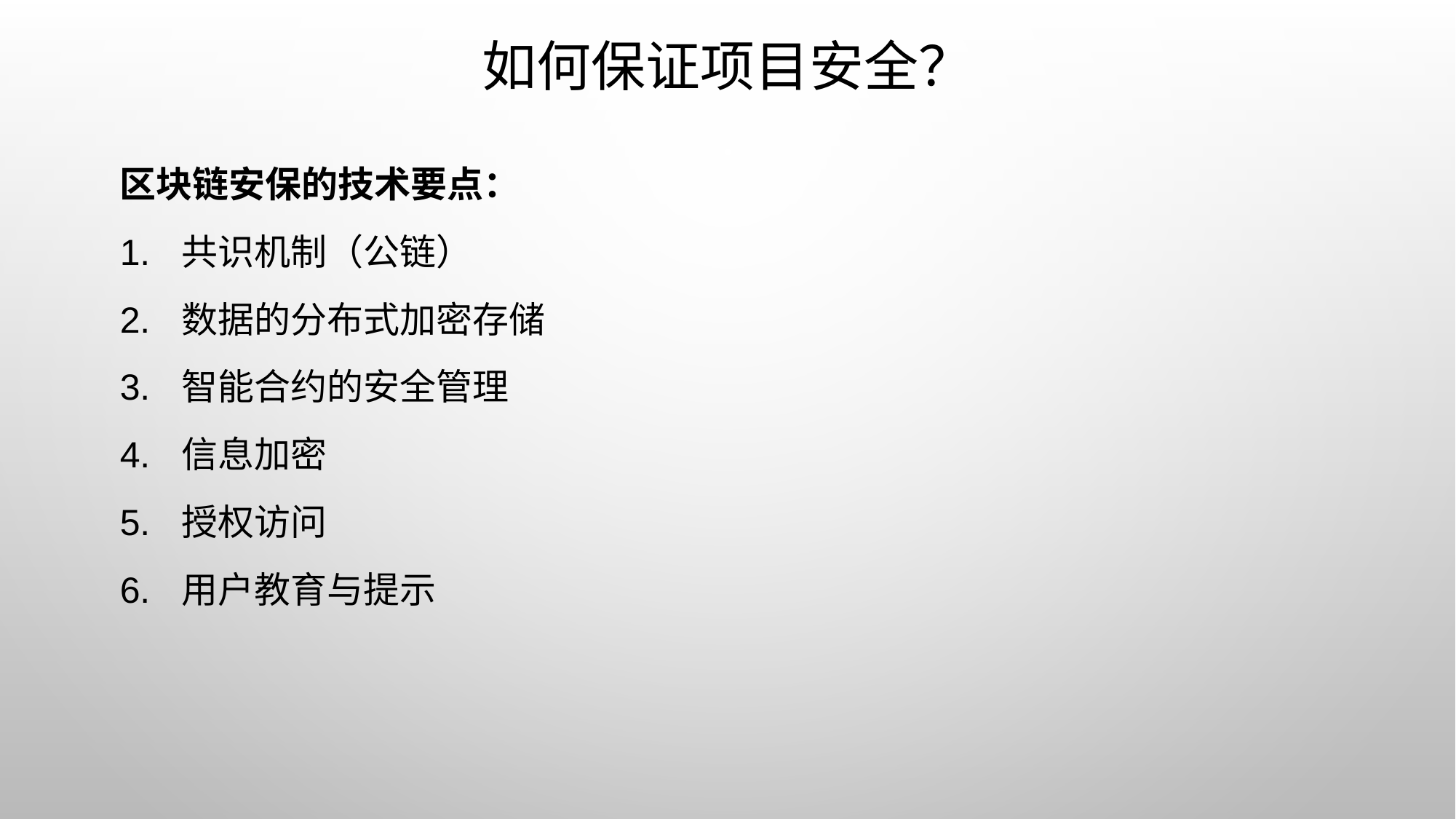

# 如何保证项目安全？
区块链安保的技术要点：
共识机制（公链）
数据的分布式加密存储
智能合约的安全管理
信息加密
授权访问
用户教育与提示